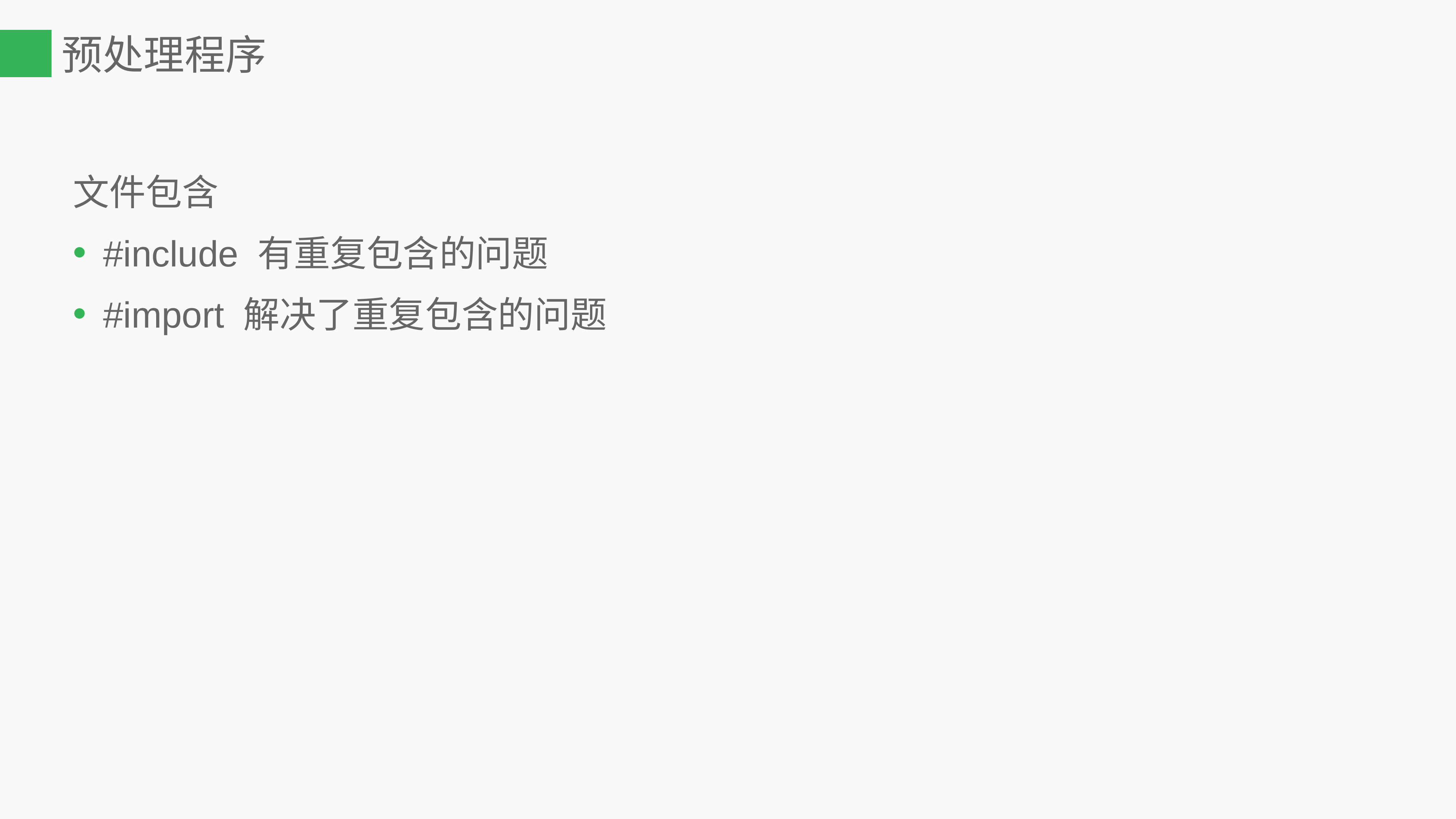

# 预处理程序
文件包含
#include 有重复包含的问题
#import 解决了重复包含的问题